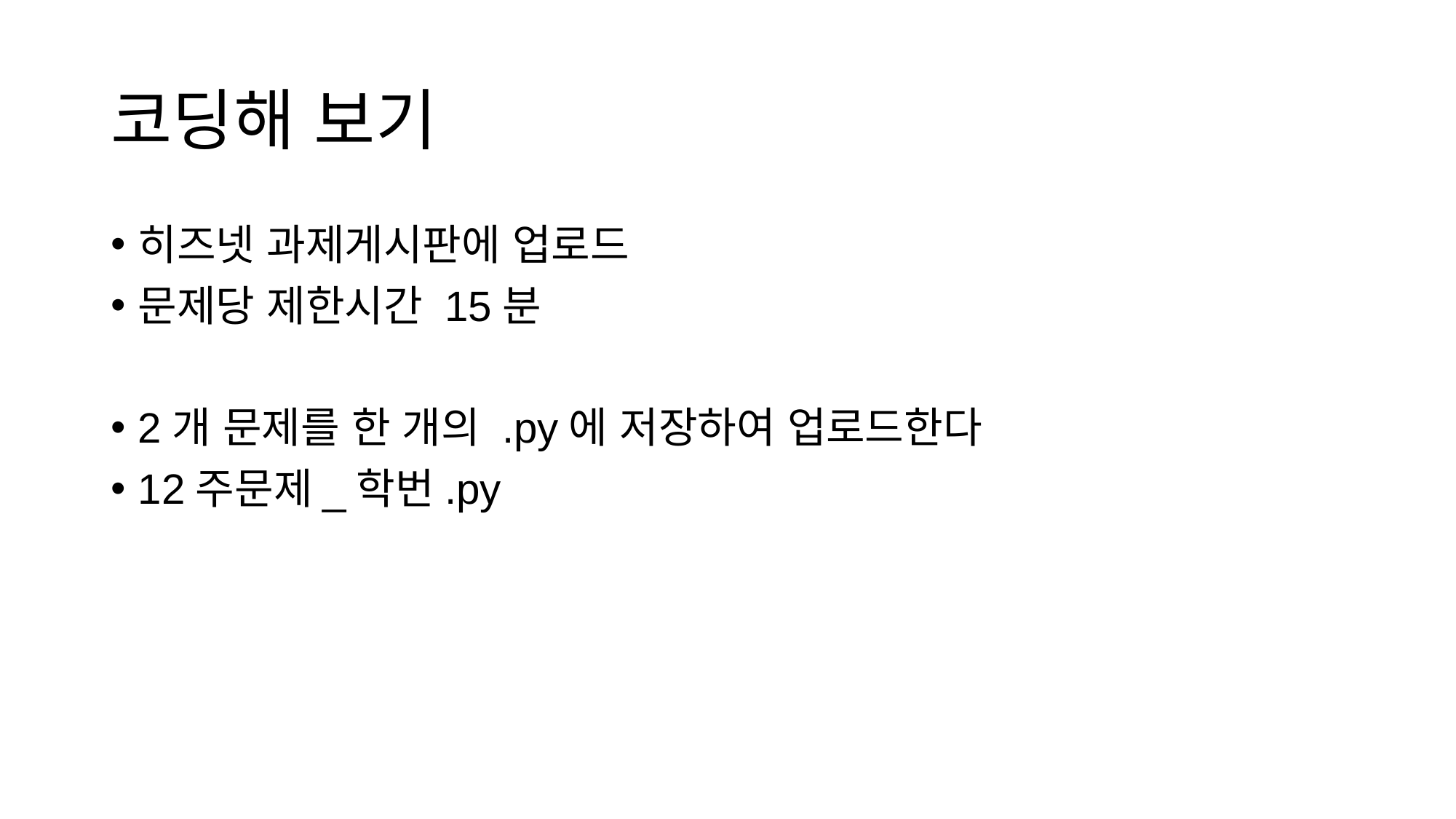

# 코딩해 보기
히즈넷 과제게시판에 업로드
문제당 제한시간 15분

2개 문제를 한 개의 .py에 저장하여 업로드한다
12주문제_학번.py